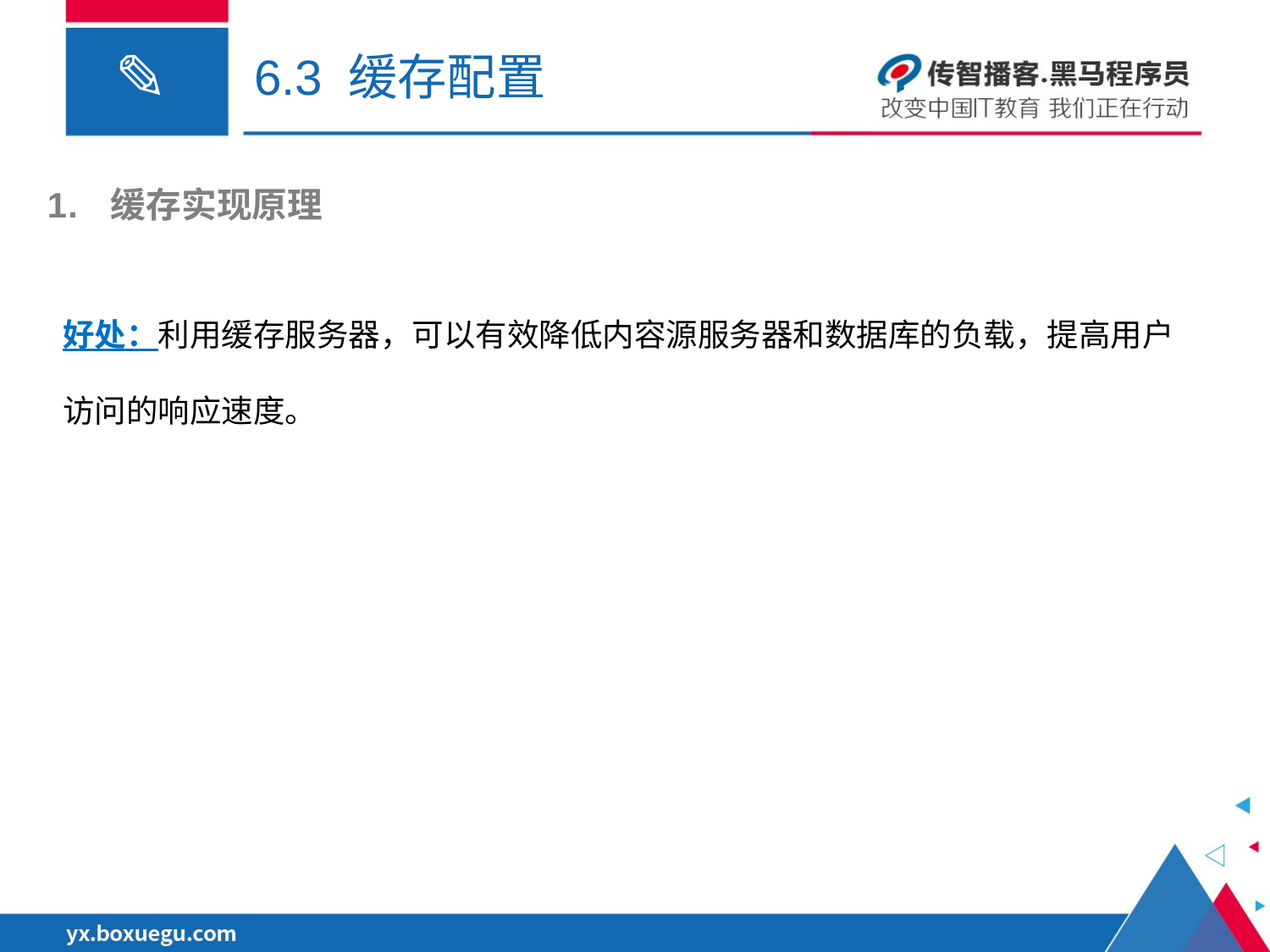

# 6.3 缓存配置
缓存实现原理
好处：利用缓存服务器，可以有效降低内容源服务器和数据库的负载，提高用户访问的响应速度。